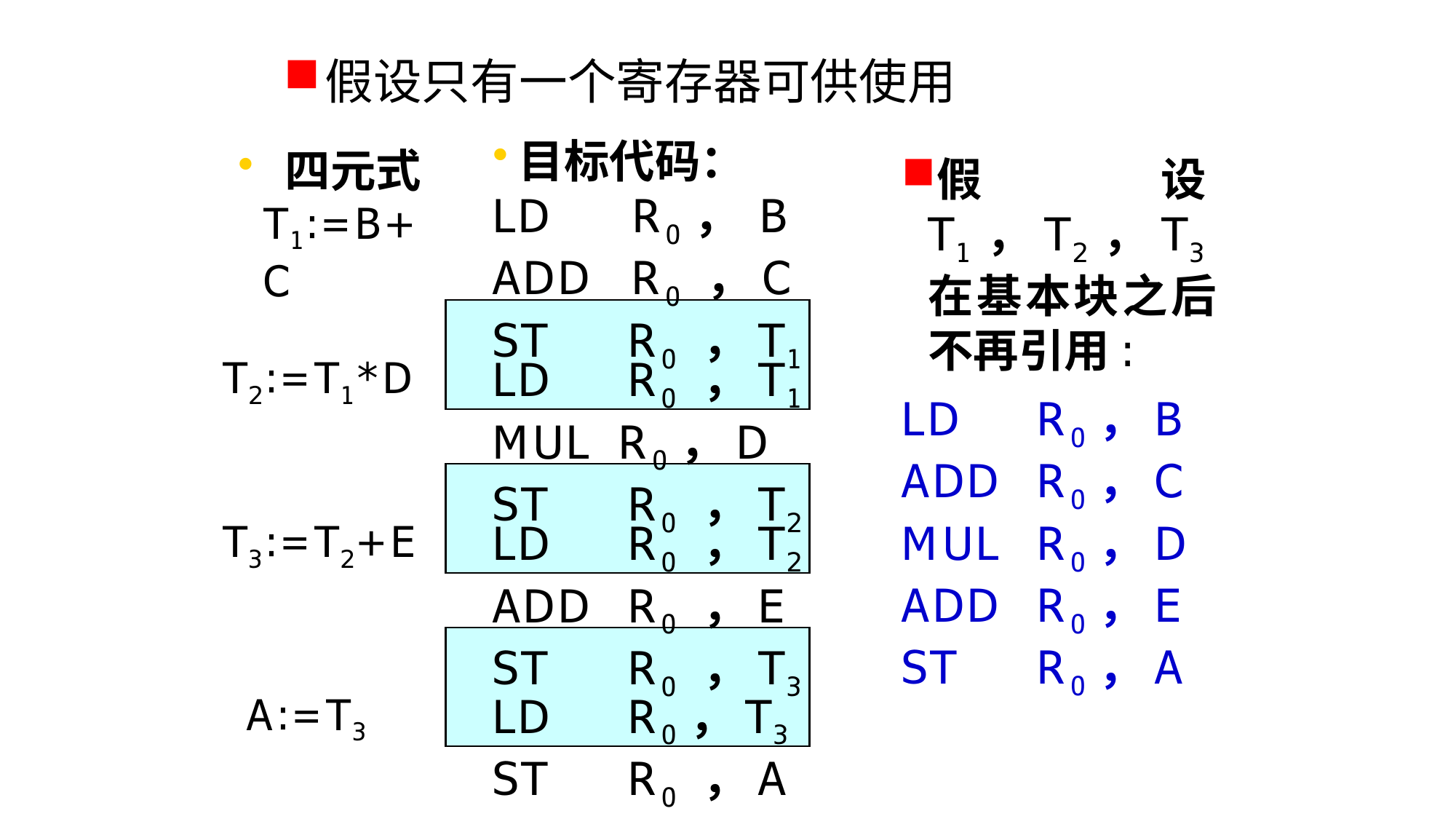

假设只有一个寄存器可供使用
目标代码：
LD      R0， B
ADD   R0 ，C
ST	  R0 ，T1
 四元式T1:=B+C
假设T1，T2，T3在基本块之后不再引用:
LD	  R0，B
ADD	  R0，C
MUL	  R0，D
ADD	  R0，E
ST	  R0，A

T2:=T1*D
LD	  R0 ，T1
MUL  R0，D
ST	  R0 ，T2

T3:=T2+E
LD	  R0 ，T2
ADD	  R0 ，E
ST	  R0 ，T3

A:=T3
LD	  R0，T3
ST	  R0 ，A
48